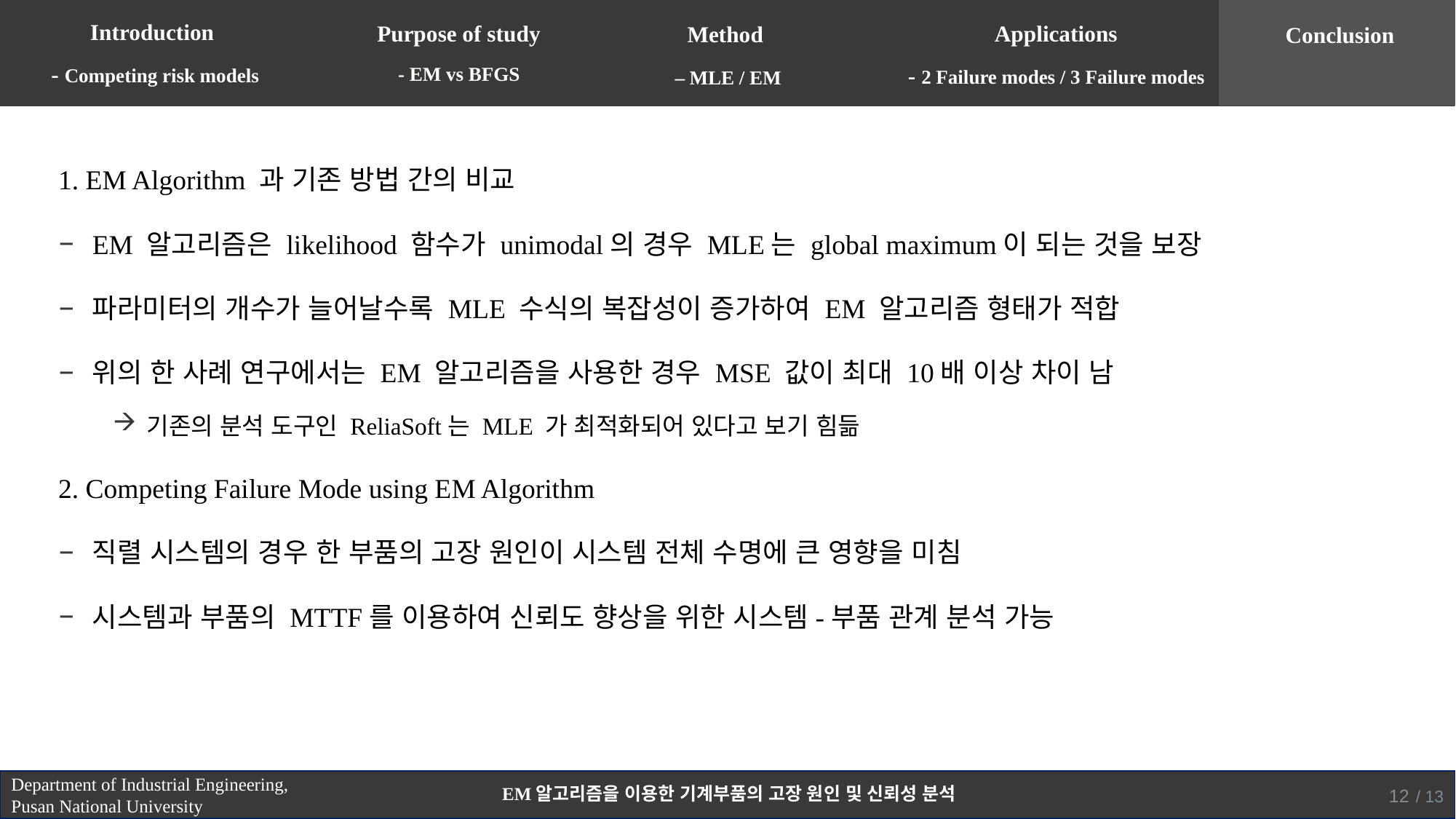

Purpose of study
- EM vs BFGS
Introduction
- Competing risk models

Applications
- 2 Failure modes / 3 Failure modes
Method
 – MLE / EM
Conclusion

1. EM Algorithm 과 기존 방법 간의 비교
EM 알고리즘은 likelihood 함수가 unimodal의 경우 MLE는 global maximum이 되는 것을 보장
파라미터의 개수가 늘어날수록 MLE 수식의 복잡성이 증가하여 EM 알고리즘 형태가 적합
위의 한 사례 연구에서는 EM 알고리즘을 사용한 경우 MSE 값이 최대 10배 이상 차이 남
기존의 분석 도구인 ReliaSoft는 MLE 가 최적화되어 있다고 보기 힘듦
2. Competing Failure Mode using EM Algorithm
직렬 시스템의 경우 한 부품의 고장 원인이 시스템 전체 수명에 큰 영향을 미침
시스템과 부품의 MTTF를 이용하여 신뢰도 향상을 위한 시스템-부품 관계 분석 가능

Department of Industrial Engineering,
Pusan National University

12
EM알고리즘을 이용한 기계부품의 고장 원인 및 신뢰성 분석
/ 13